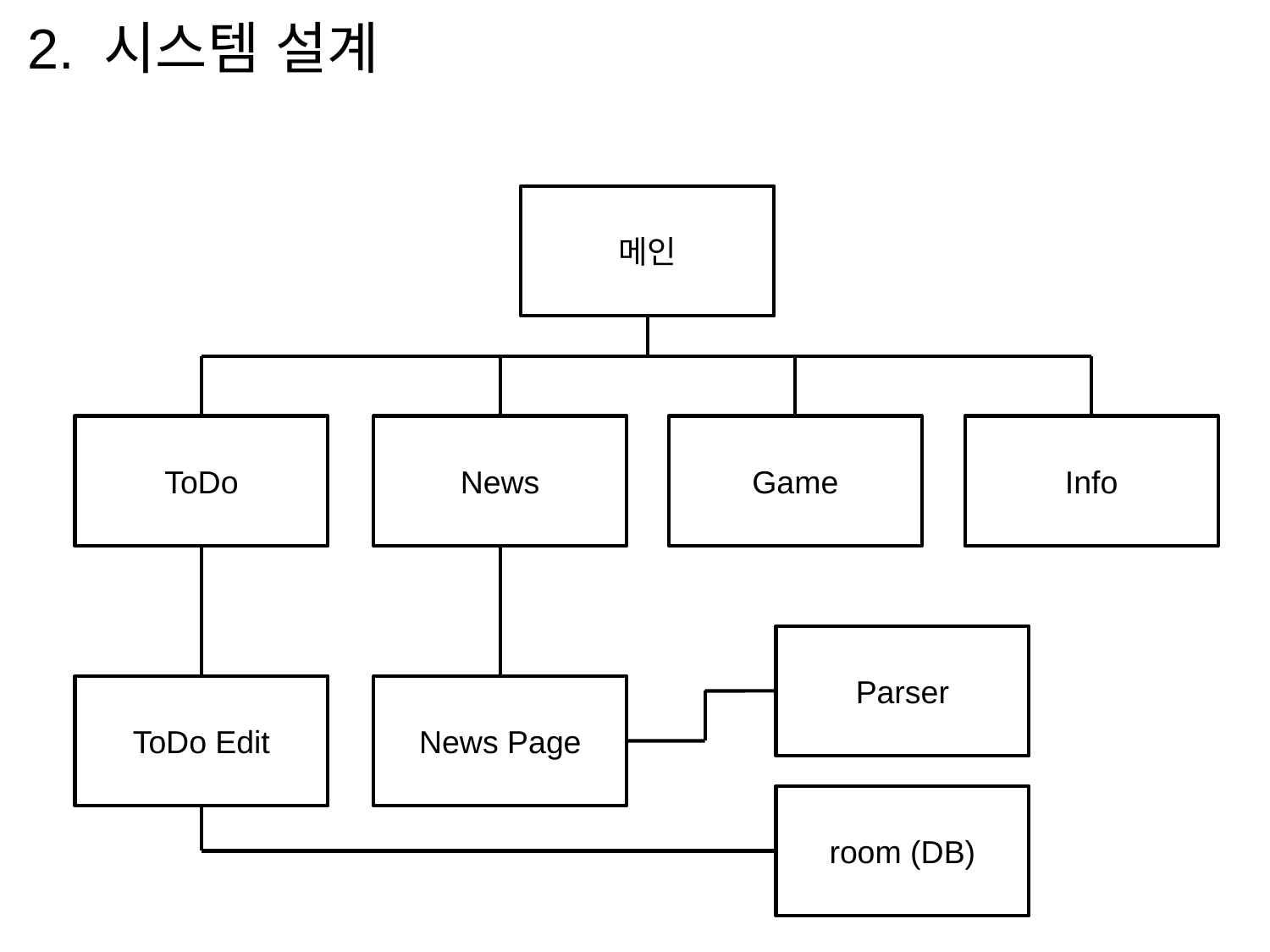

2. 시스템 설계

메인
ToDo
News
Game
Info
Parser
ToDo Edit
News Page
room (DB)